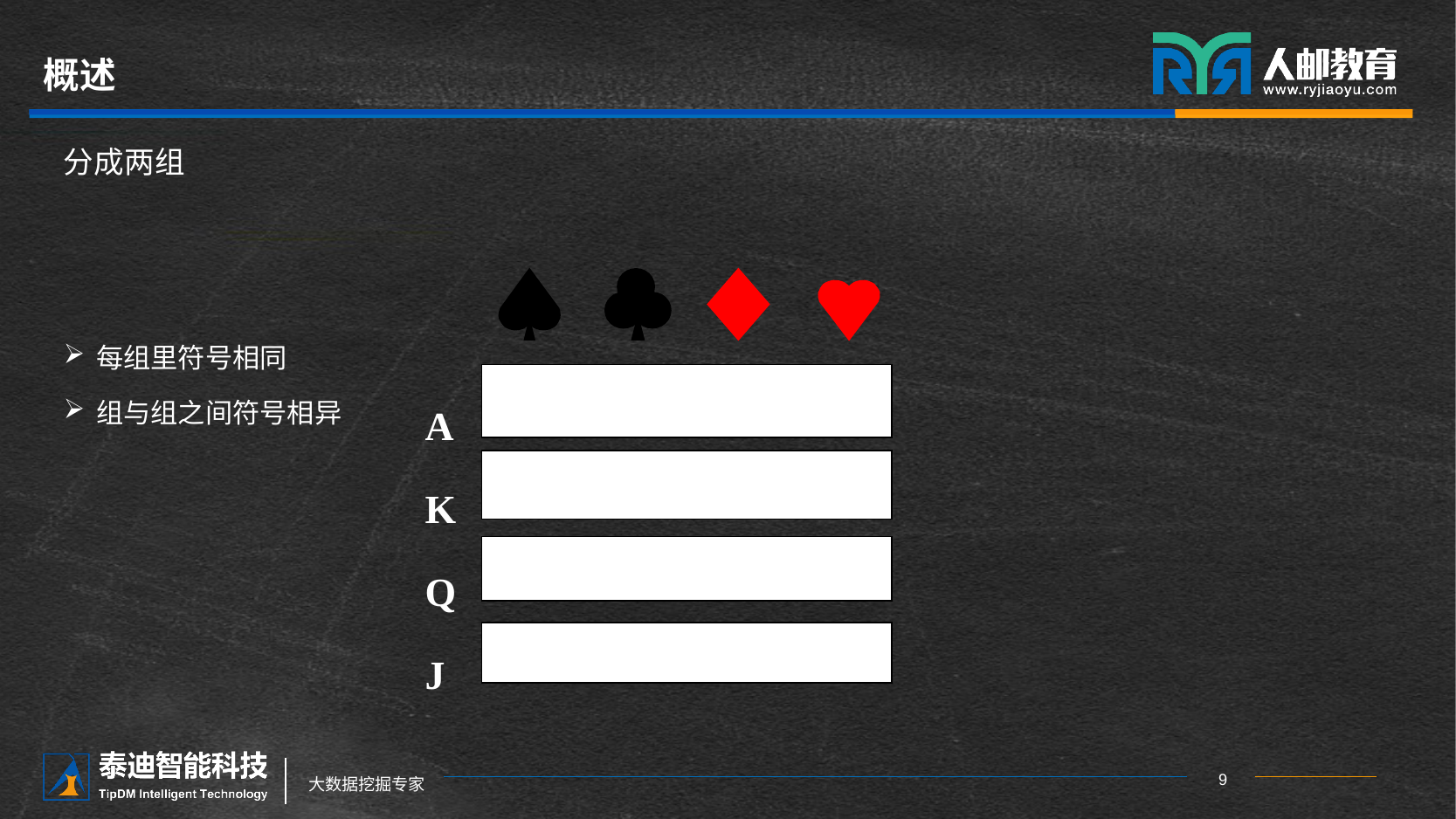

# 概述
分成两组

A

K

Q

J

每组里符号相同
组与组之间符号相异